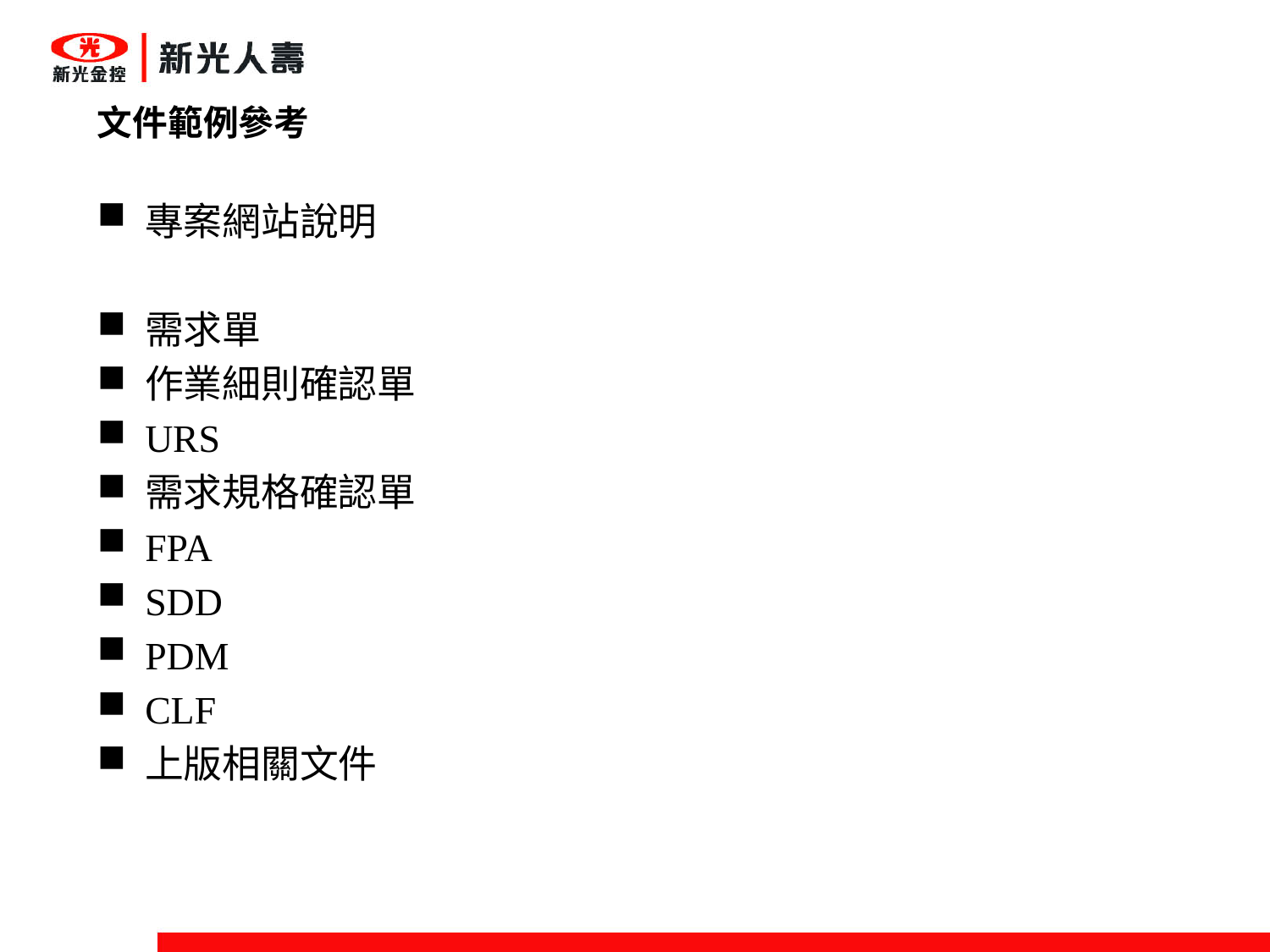

# 文件範例參考
專案網站說明

需求單
作業細則確認單
URS
需求規格確認單
FPA
SDD
PDM
CLF
上版相關文件